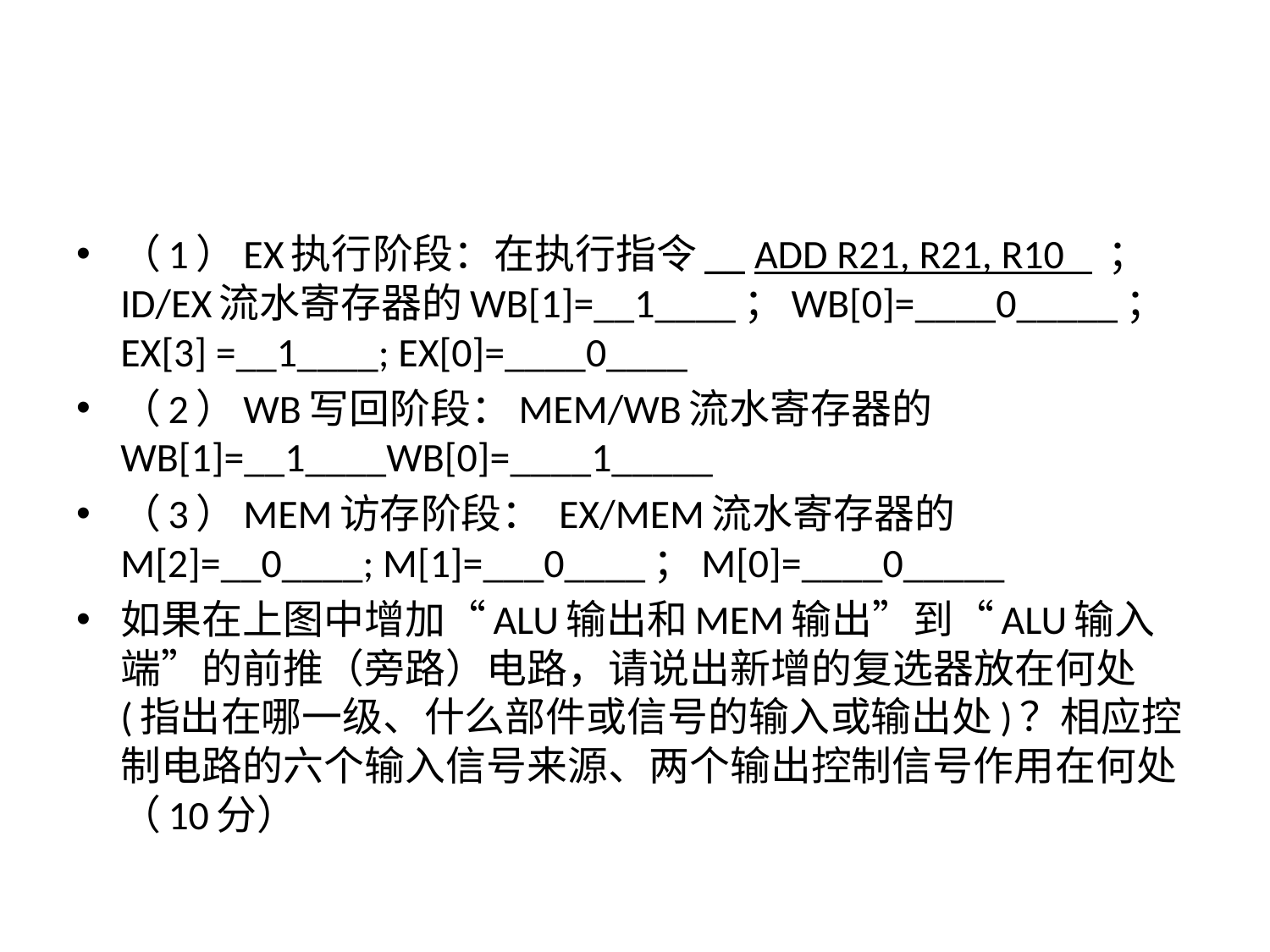

#
（1）EX执行阶段：在执行指令__ ADD R21, R21, R10    ；ID/EX流水寄存器的WB[1]=__1____；WB[0]=____0_____；EX[3] =__1____; EX[0]=____0____
（2）WB写回阶段：MEM/WB流水寄存器的 WB[1]=__1____WB[0]=____1_____
（3）MEM访存阶段： EX/MEM流水寄存器的M[2]=__0____; M[1]=___0____；M[0]=____0_____
如果在上图中增加“ALU输出和MEM输出”到“ALU输入端”的前推（旁路）电路，请说出新增的复选器放在何处(指出在哪一级、什么部件或信号的输入或输出处)？相应控制电路的六个输入信号来源、两个输出控制信号作用在何处（10分）